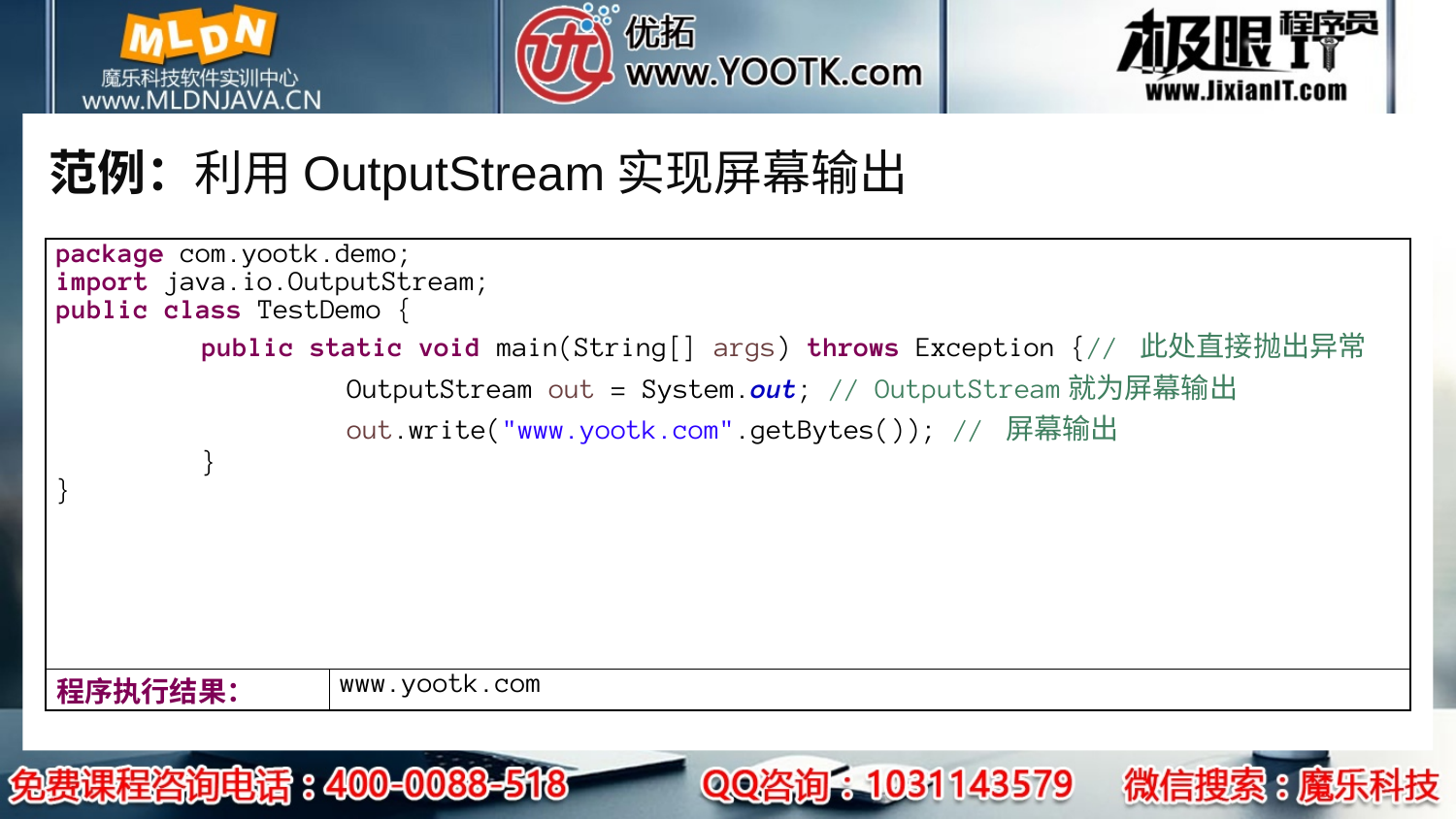

# 范例：利用OutputStream实现屏幕输出
| package com.yootk.demo; import java.io.OutputStream; public class TestDemo { public static void main(String[] args) throws Exception {// 此处直接抛出异常 OutputStream out = System.out; // OutputStream就为屏幕输出 out.write("www.yootk.com".getBytes()); // 屏幕输出 } } |  |
| --- | --- |
| 程序执行结果： | www.yootk.com |